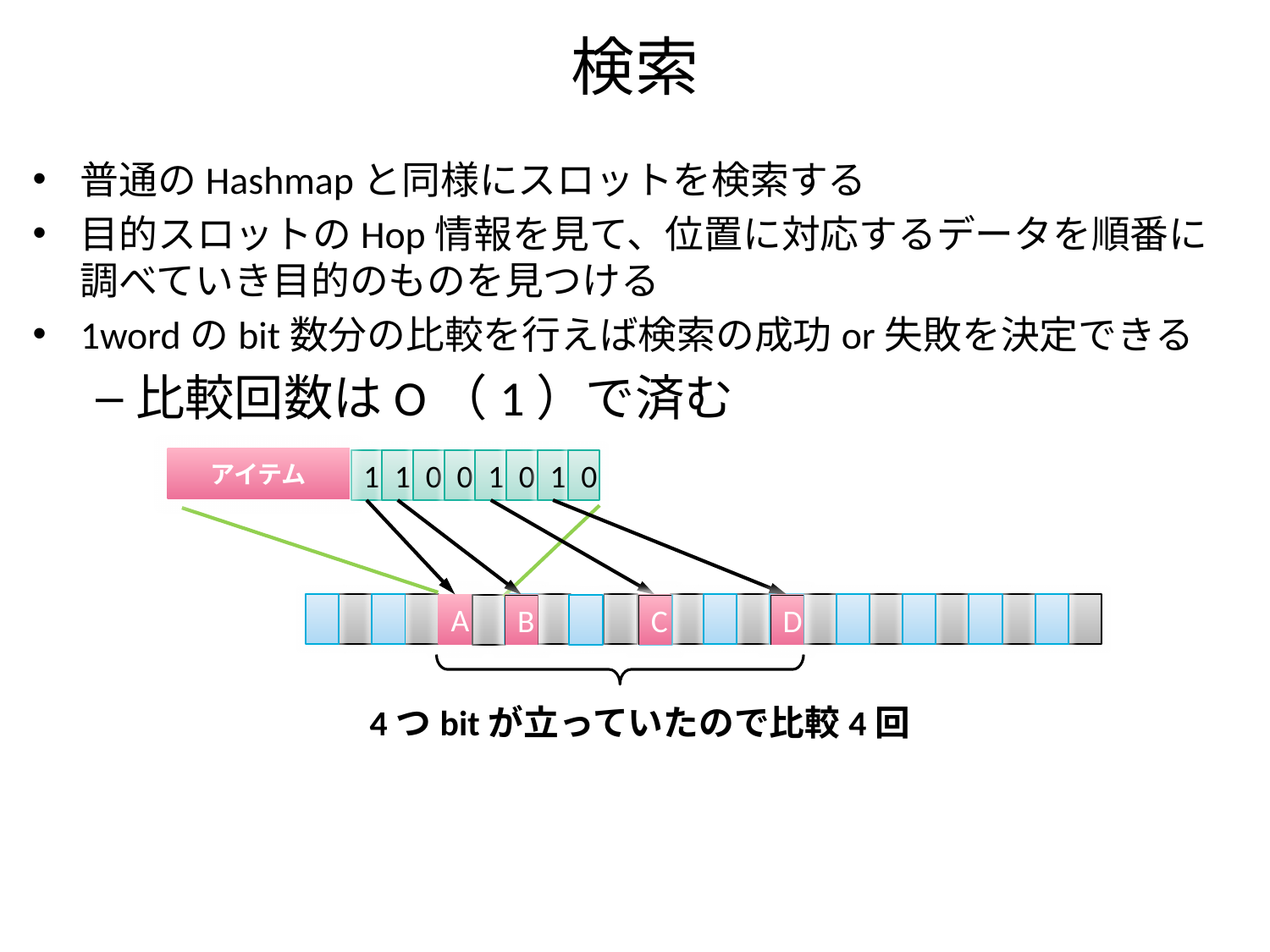

# 検索
普通のHashmapと同様にスロットを検索する
目的スロットのHop情報を見て、位置に対応するデータを順番に調べていき目的のものを見つける
1wordのbit数分の比較を行えば検索の成功or失敗を決定できる
比較回数はO（1）で済む
アイテム
1
1
0
0
1
0
1
0

A

B

C

D
4つbitが立っていたので比較4回